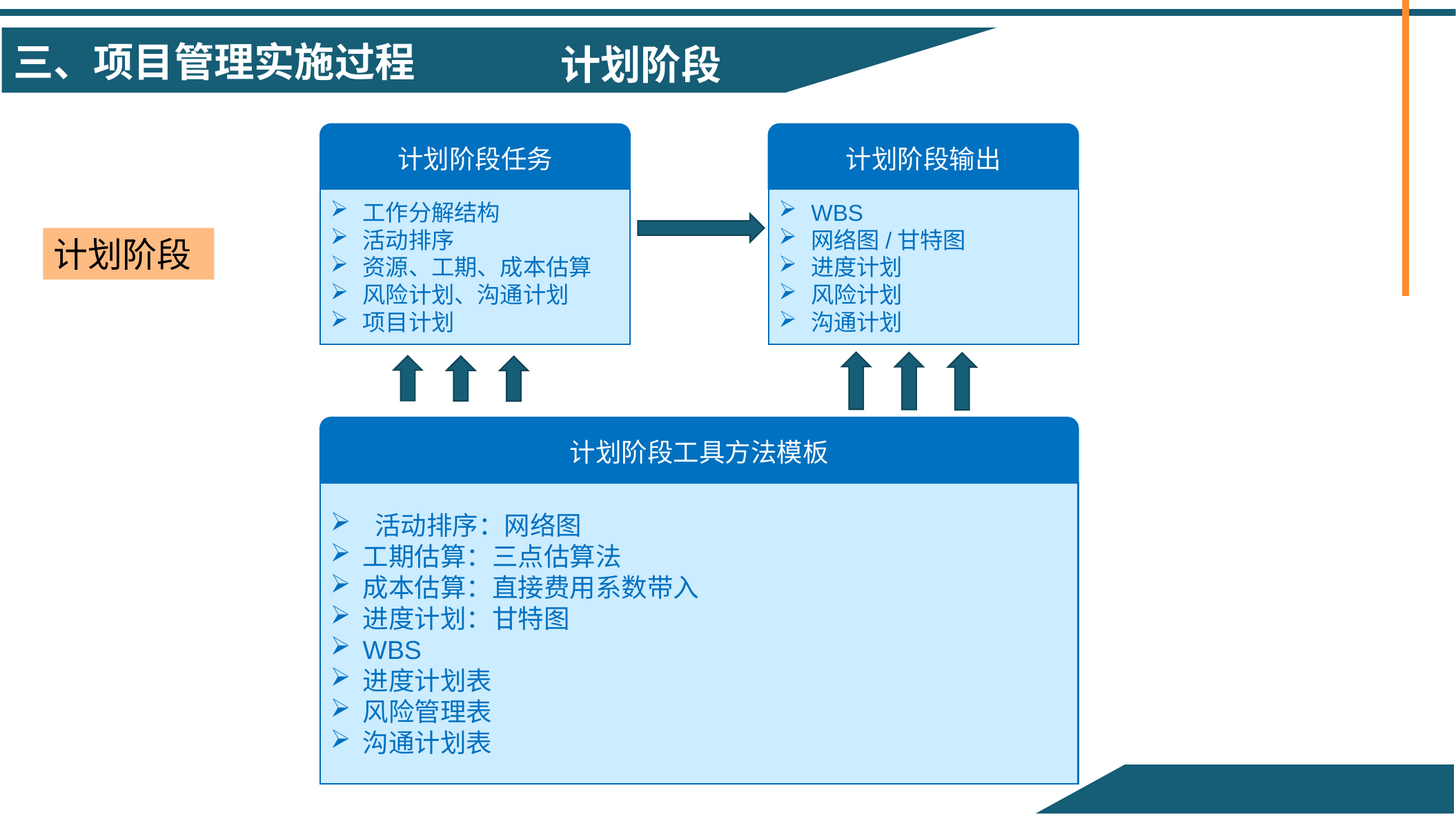

计划阶段
计划阶段任务
计划阶段输出
WBS
网络图/甘特图
进度计划
风险计划
沟通计划
工作分解结构
活动排序
资源、工期、成本估算
风险计划、沟通计划
项目计划

计划阶段

计划阶段工具方法模板
 活动排序：网络图
工期估算：三点估算法
成本估算：直接费用系数带入
进度计划：甘特图
WBS
进度计划表
风险管理表
沟通计划表